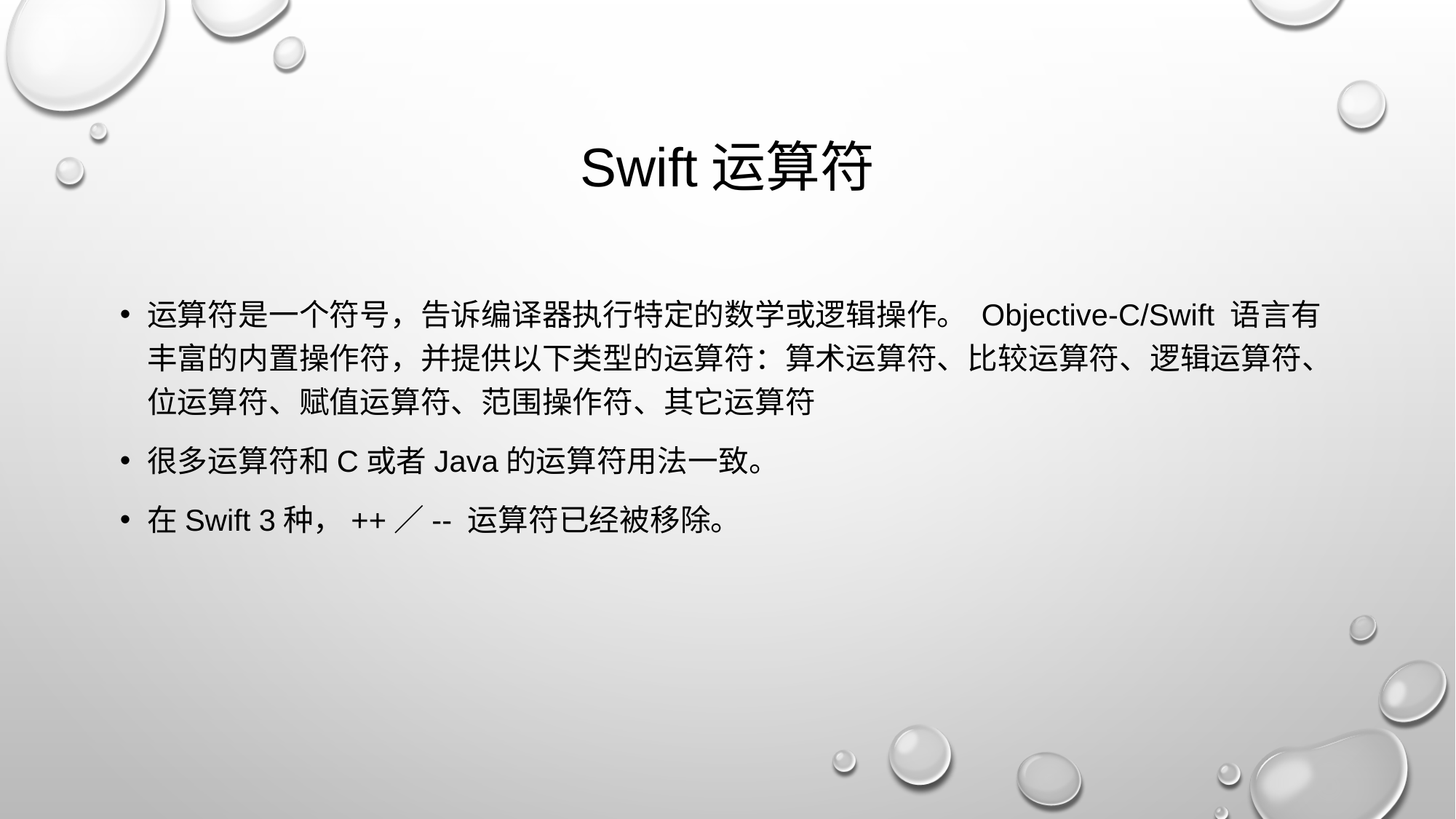

# Swift运算符
运算符是一个符号，告诉编译器执行特定的数学或逻辑操作。 Objective-C/Swift 语言有丰富的内置操作符，并提供以下类型的运算符：算术运算符、比较运算符、逻辑运算符、位运算符、赋值运算符、范围操作符、其它运算符
很多运算符和C或者Java的运算符用法一致。
在Swift 3种，++／-- 运算符已经被移除。